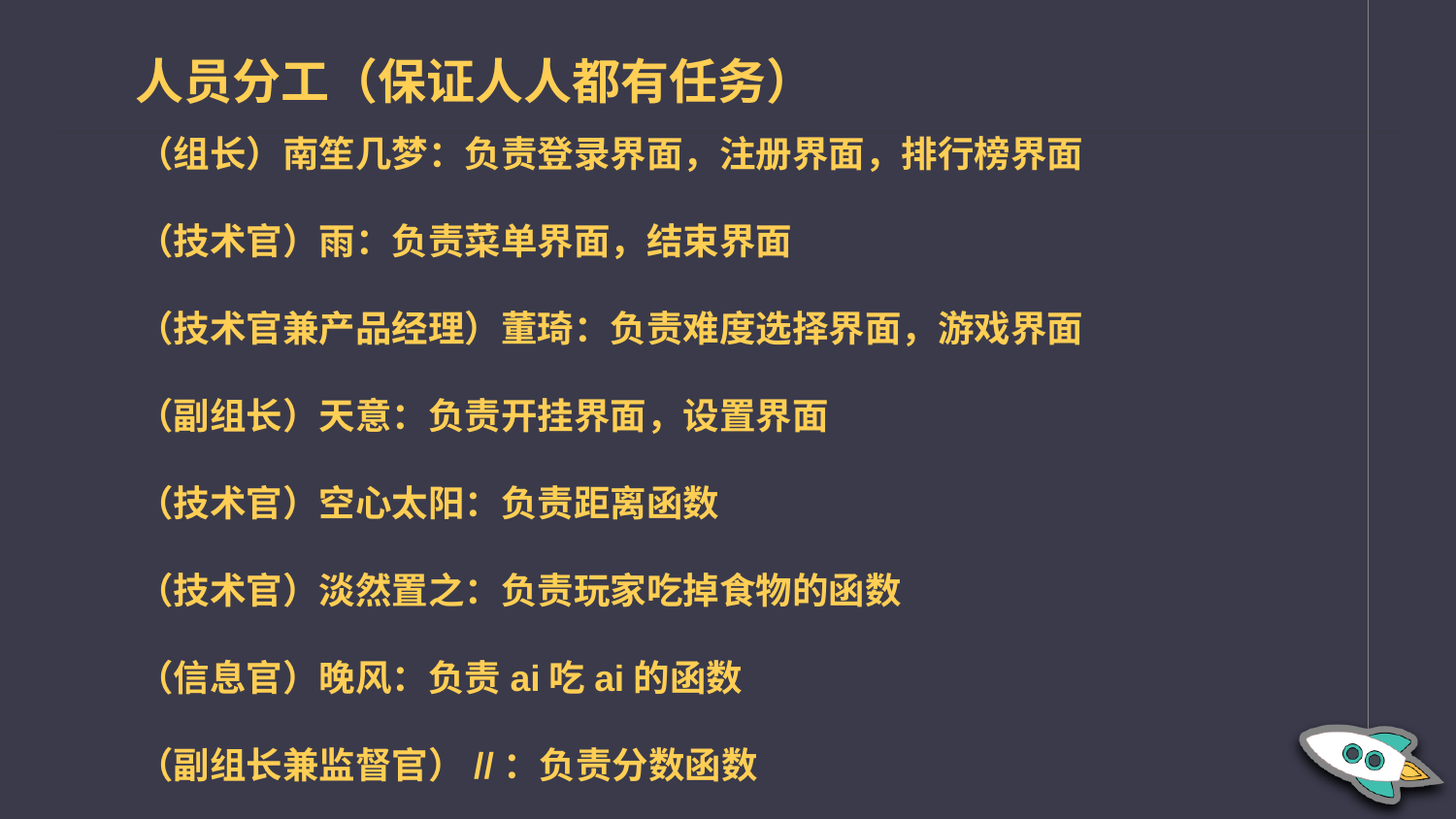

人员分工（保证人人都有任务）
（组长）南笙几梦：负责登录界面，注册界面，排行榜界面

（技术官）雨：负责菜单界面，结束界面

（技术官兼产品经理）董琦：负责难度选择界面，游戏界面

（副组长）天意：负责开挂界面，设置界面

（技术官）空心太阳：负责距离函数

（技术官）淡然置之：负责玩家吃掉食物的函数

（信息官）晚风：负责ai吃ai的函数

（副组长兼监督官）//：负责分数函数